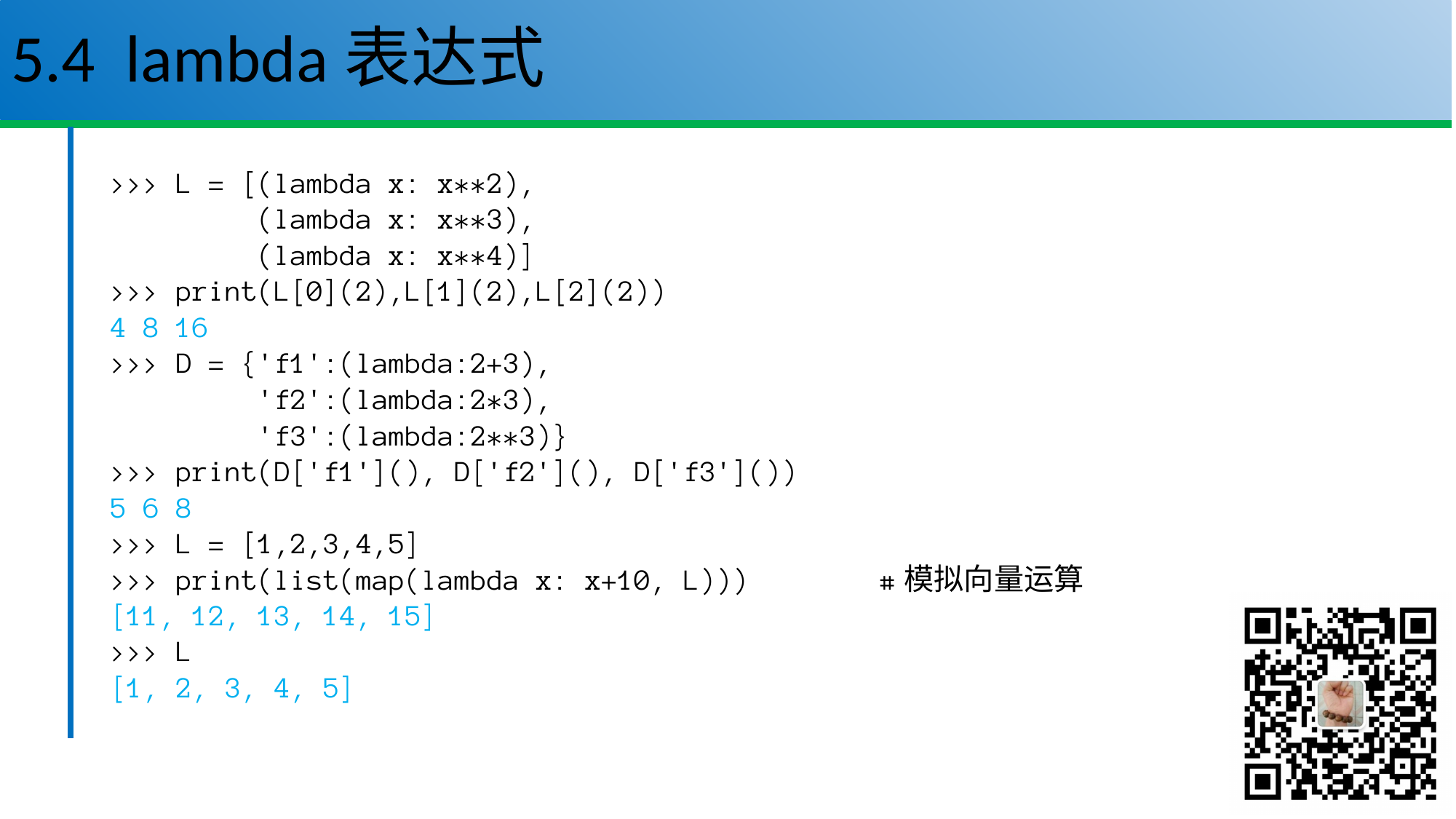

# 5.4  lambda表达式
>>> L = [(lambda x: x**2),
         (lambda x: x**3),
         (lambda x: x**4)]
>>> print(L[0](2),L[1](2),L[2](2))
4 8 16
>>> D = {'f1':(lambda:2+3),
         'f2':(lambda:2*3),
         'f3':(lambda:2**3)}
>>> print(D['f1'](), D['f2'](), D['f3']())
5 6 8
>>> L = [1,2,3,4,5]
>>> print(list(map(lambda x: x+10, L)))        #模拟向量运算
[11, 12, 13, 14, 15]
>>> L
[1, 2, 3, 4, 5]
49